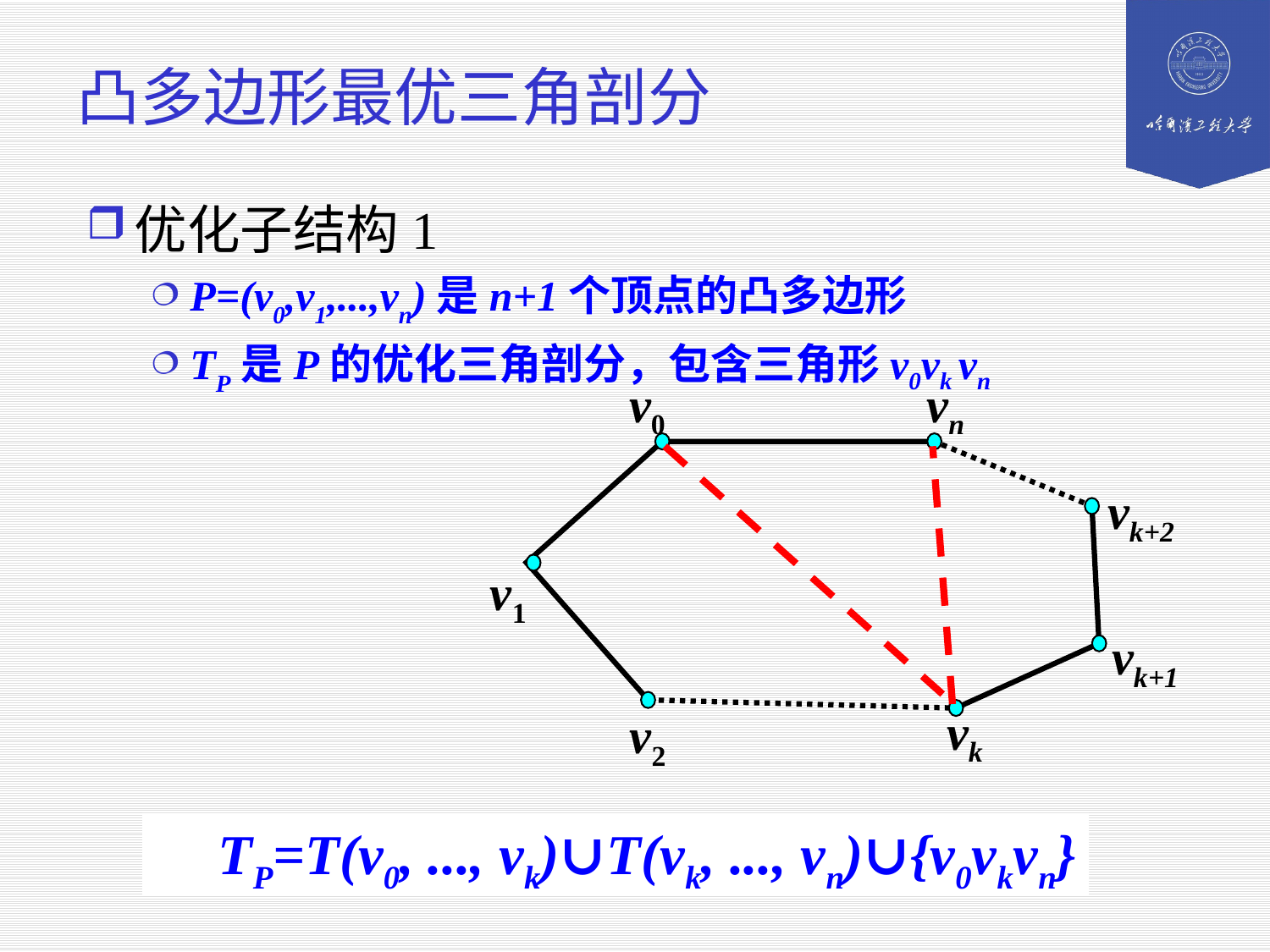

# 凸多边形最优三角剖分
优化子结构1
P=(v0,v1,...,vn)是n+1个顶点的凸多边形
TP是P的优化三角剖分，包含三角形v0vk vn

v0
vn

vk+2

v1

vk+1

vk
v2

TP=T(v0, ..., vk)∪T(vk, ..., vn)∪{v0vkvn}